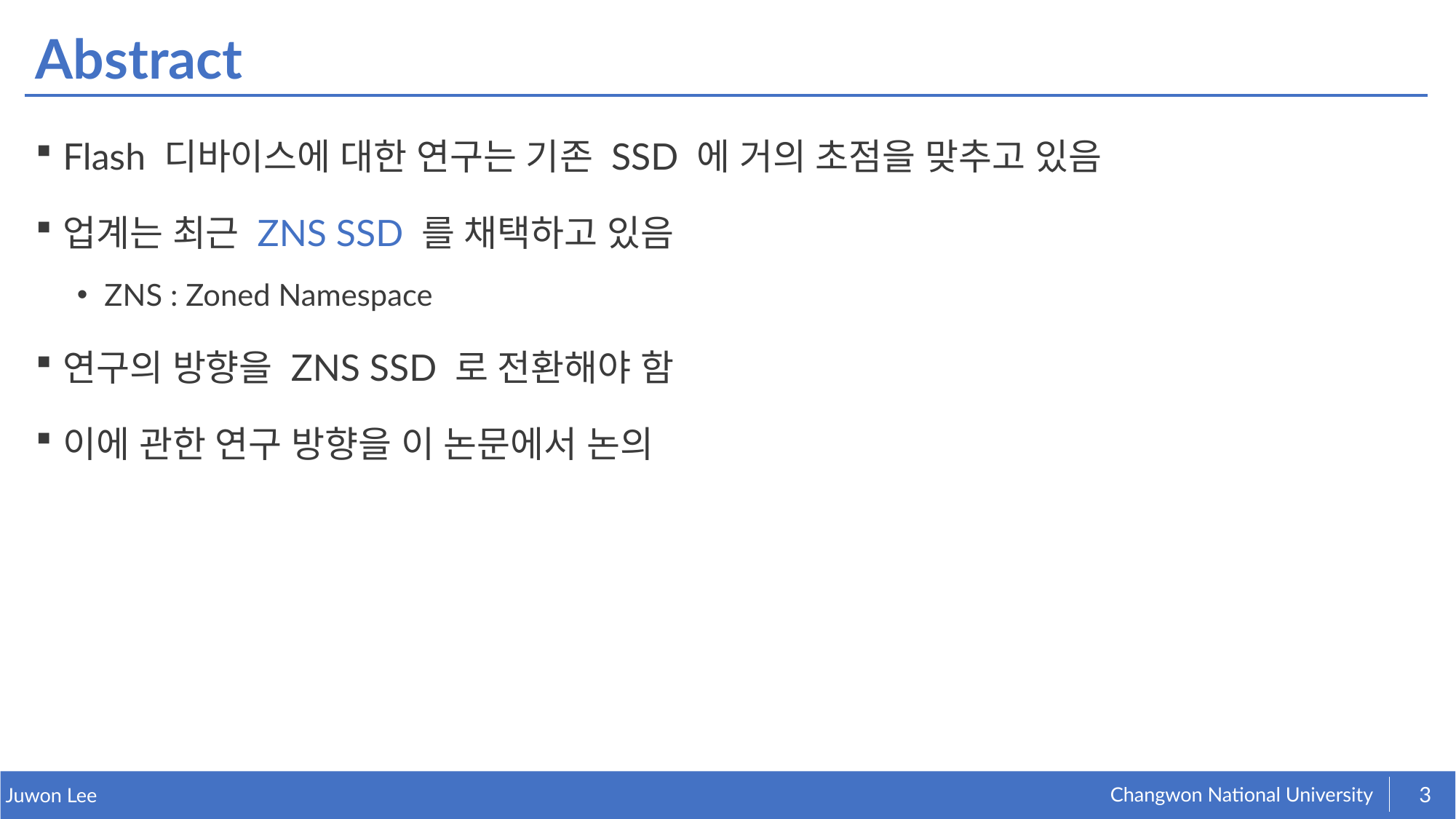

# Abstract
Flash 디바이스에 대한 연구는 기존 SSD 에 거의 초점을 맞추고 있음
업계는 최근 ZNS SSD 를 채택하고 있음
ZNS : Zoned Namespace
연구의 방향을 ZNS SSD 로 전환해야 함
이에 관한 연구 방향을 이 논문에서 논의
3